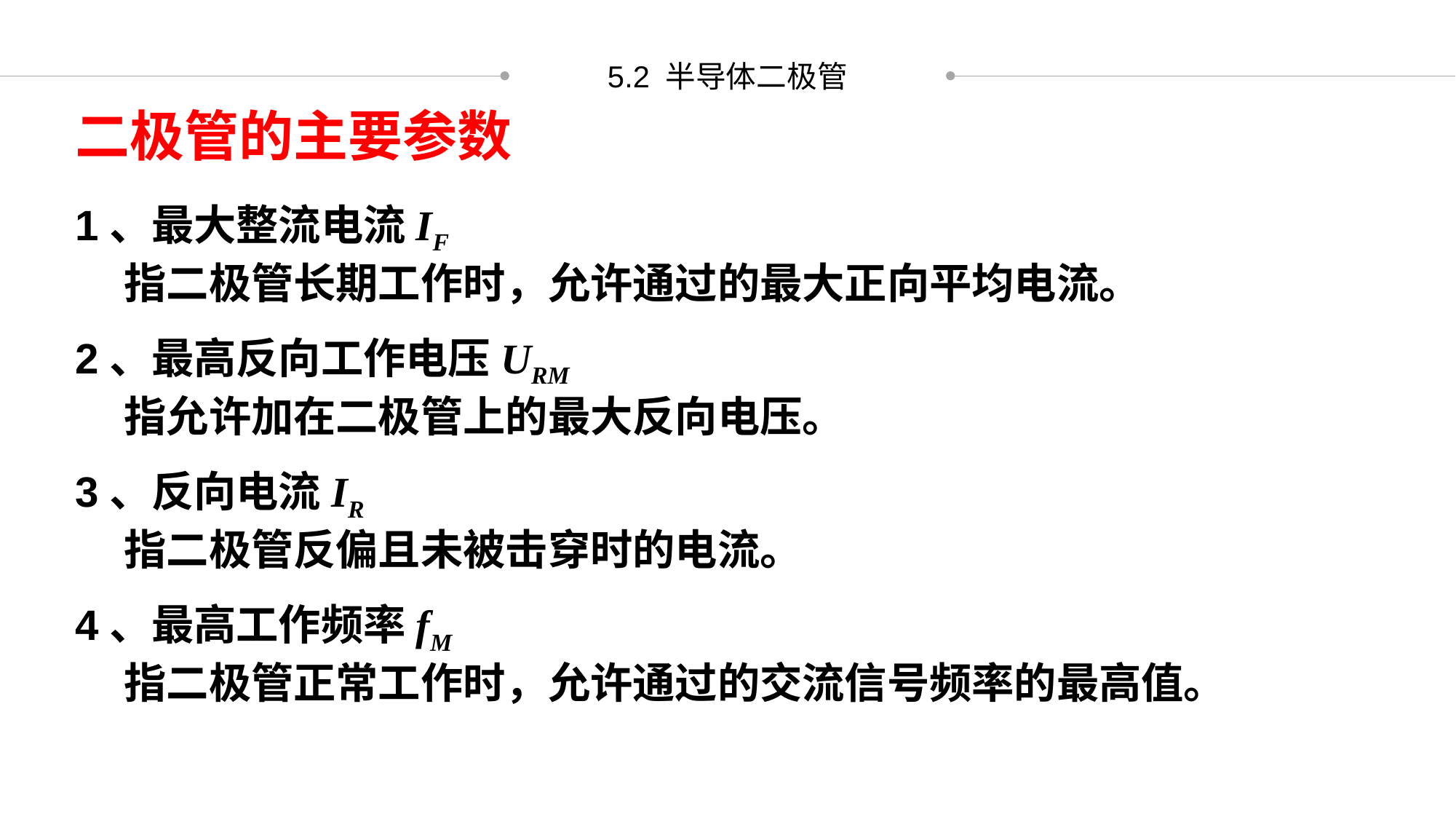

5.2 半导体二极管
二极管的主要参数
1、最大整流电流IF
    指二极管长期工作时，允许通过的最大正向平均电流。
2、最高反向工作电压URM
    指允许加在二极管上的最大反向电压。
3、反向电流IR
    指二极管反偏且未被击穿时的电流。
4、最高工作频率fM
    指二极管正常工作时，允许通过的交流信号频率的最高值。